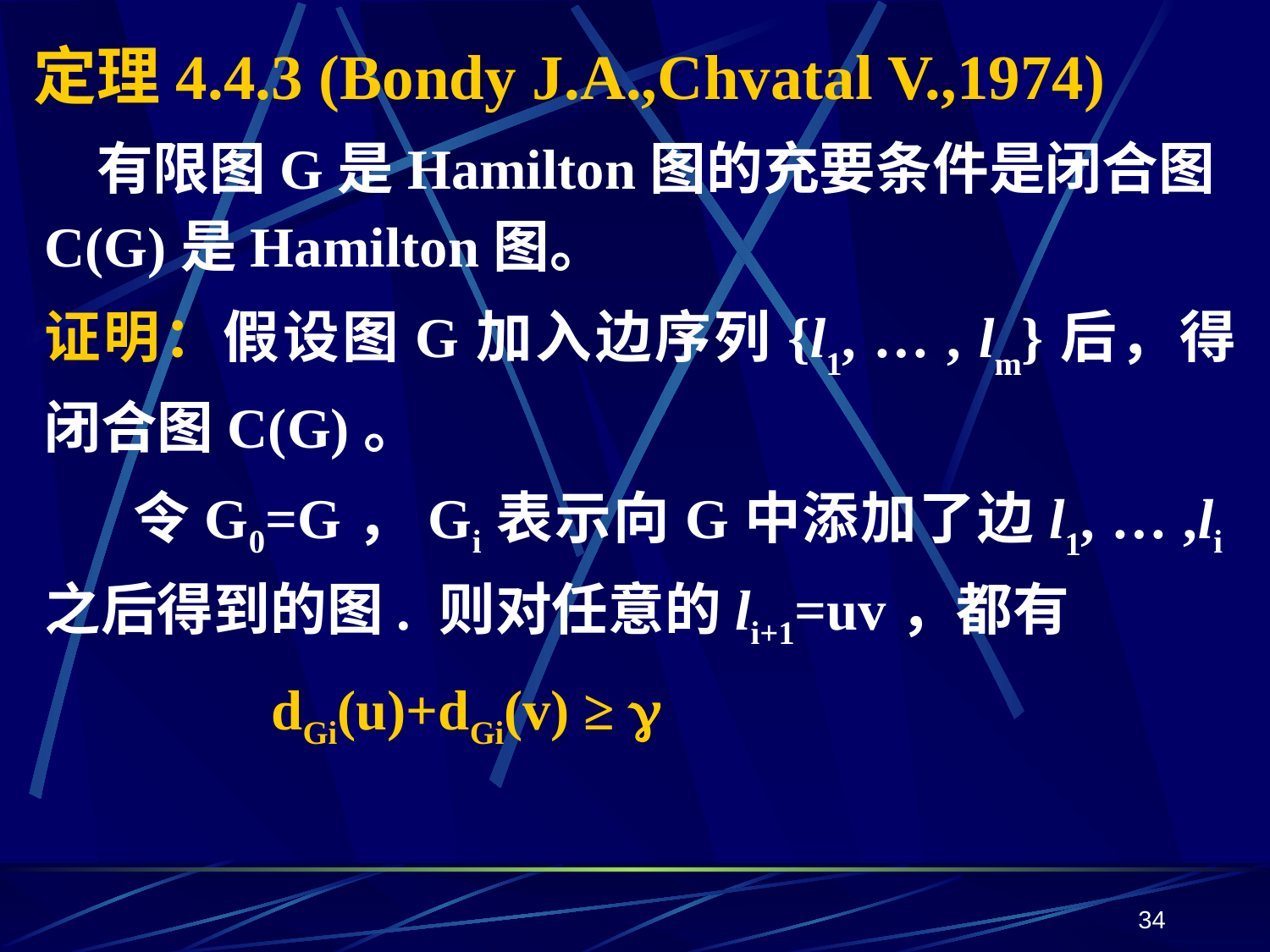

# 定理4.4.3 (Bondy J.A.,Chvatal V.,1974)
   有限图G是Hamilton图的充要条件是闭合图C(G)是Hamilton图。
证明：假设图G加入边序列{l1, … , lm}后，得闭合图C(G)。
     令G0=G，Gi表示向G中添加了边l1, … ,li之后得到的图. 则对任意的li+1=uv，都有
                dGi(u)+dGi(v) ≥ γ
34